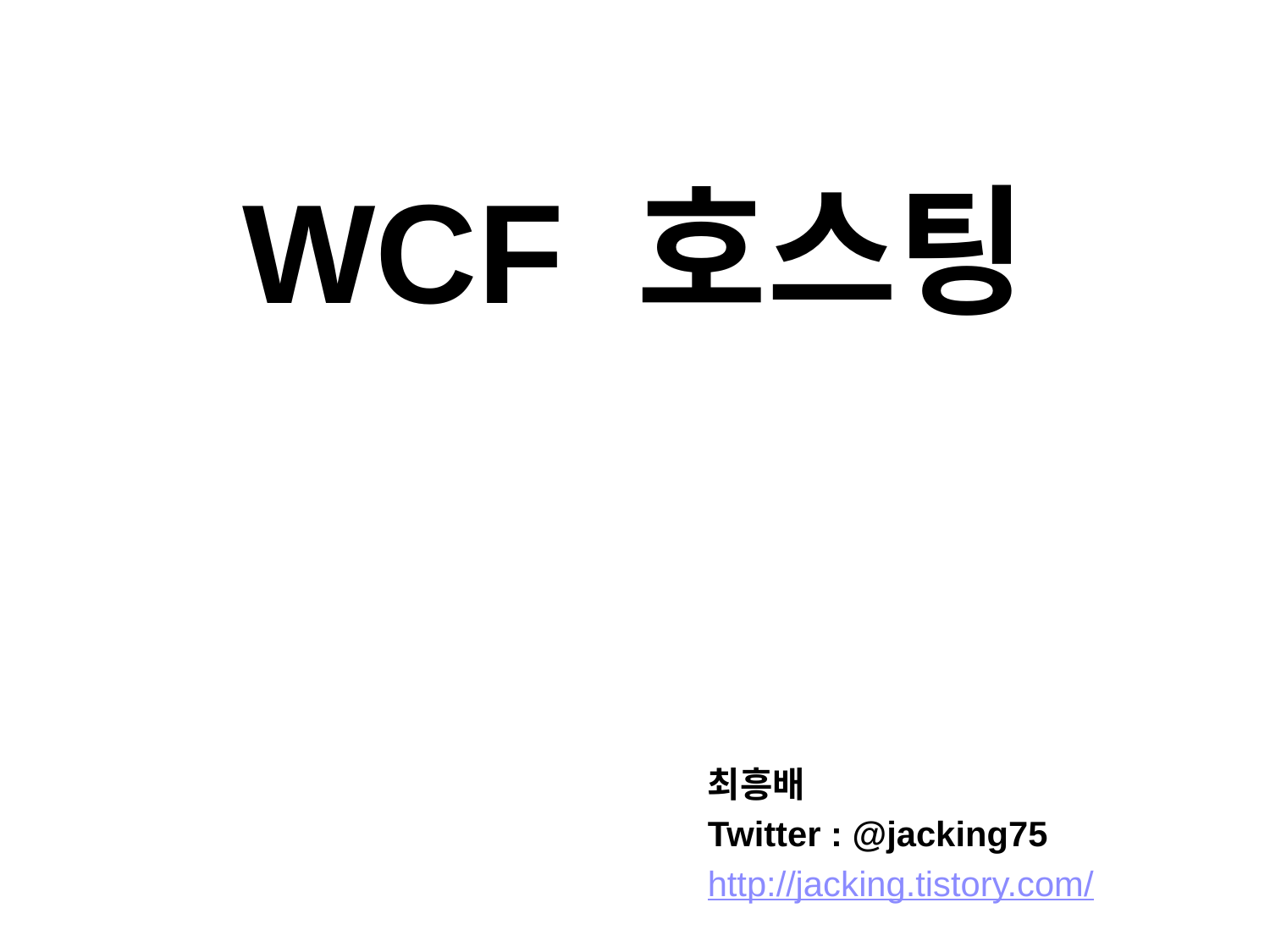

WCF 호스팅
최흥배
Twitter : @jacking75
http://jacking.tistory.com/